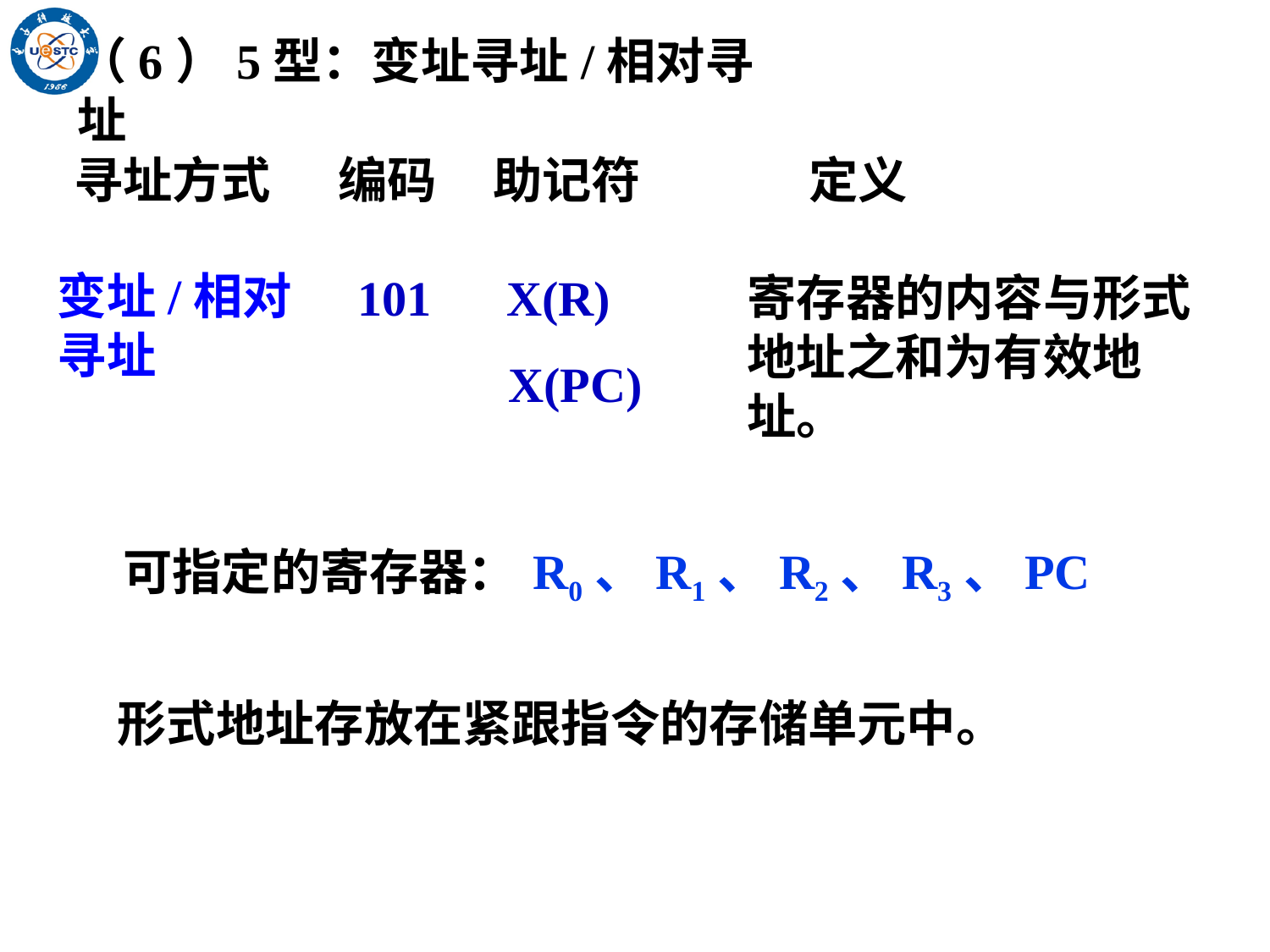

（6）5型：变址寻址/相对寻址
寻址方式      编码     助记符               定义
变址/相对寻址
101
X(R)
寄存器的内容与形式地址之和为有效地址。
X(PC)
R0、R1、R2、R3、PC
可指定的寄存器：
形式地址存放在紧跟指令的存储单元中。